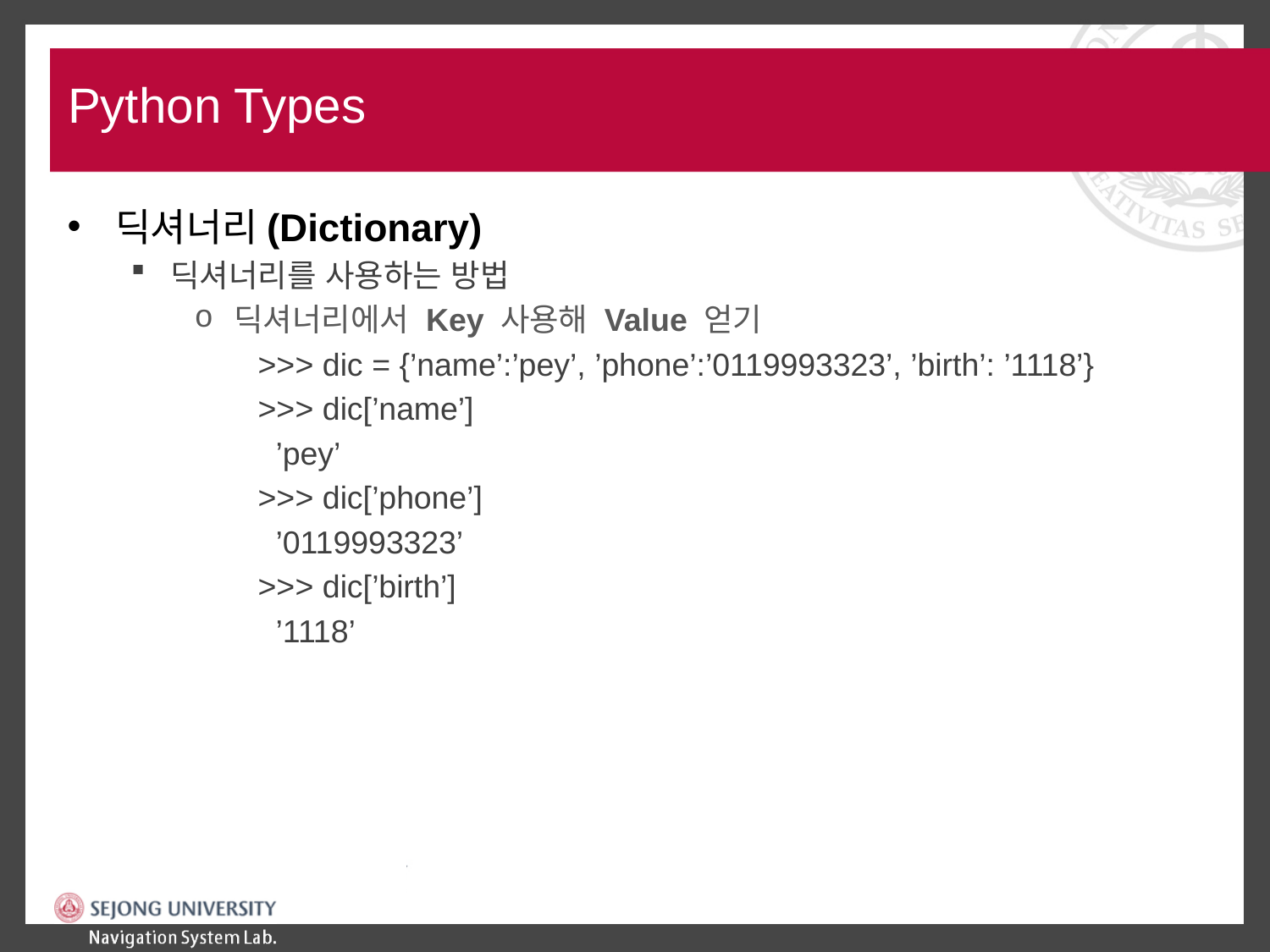

# Python Types
딕셔너리(Dictionary)
딕셔너리를 사용하는 방법
딕셔너리에서 Key 사용해 Value 얻기
>>> dic = {’name’:’pey’, ’phone’:’0119993323’, ’birth’: ’1118’}
>>> dic[’name’]
  ’pey’
>>> dic[’phone’]
  ’0119993323’
>>> dic[’birth’]
  ’1118’